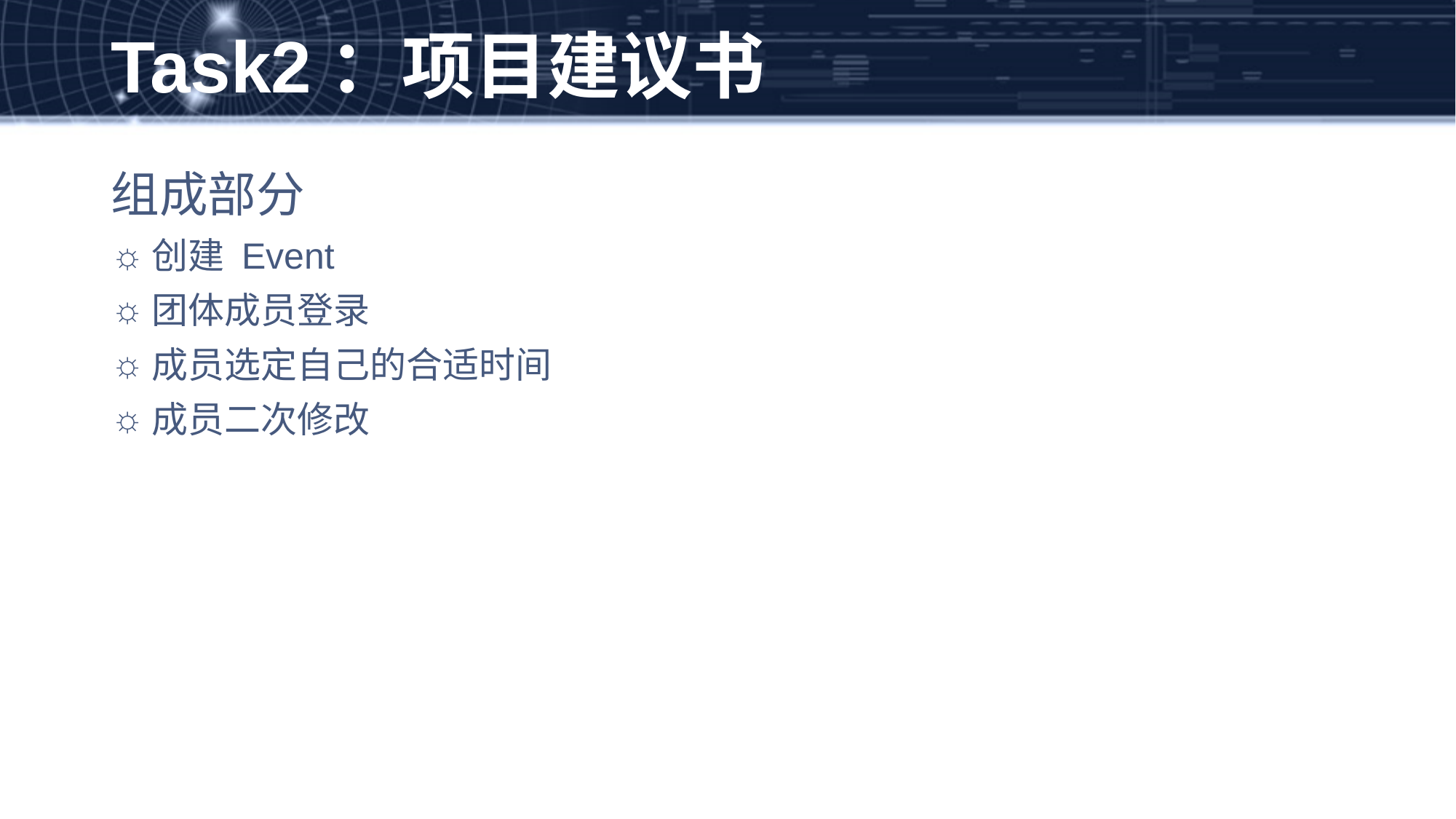

# Task2：项目建议书
组成部分
创建 Event
团体成员登录
成员选定自己的合适时间
成员二次修改